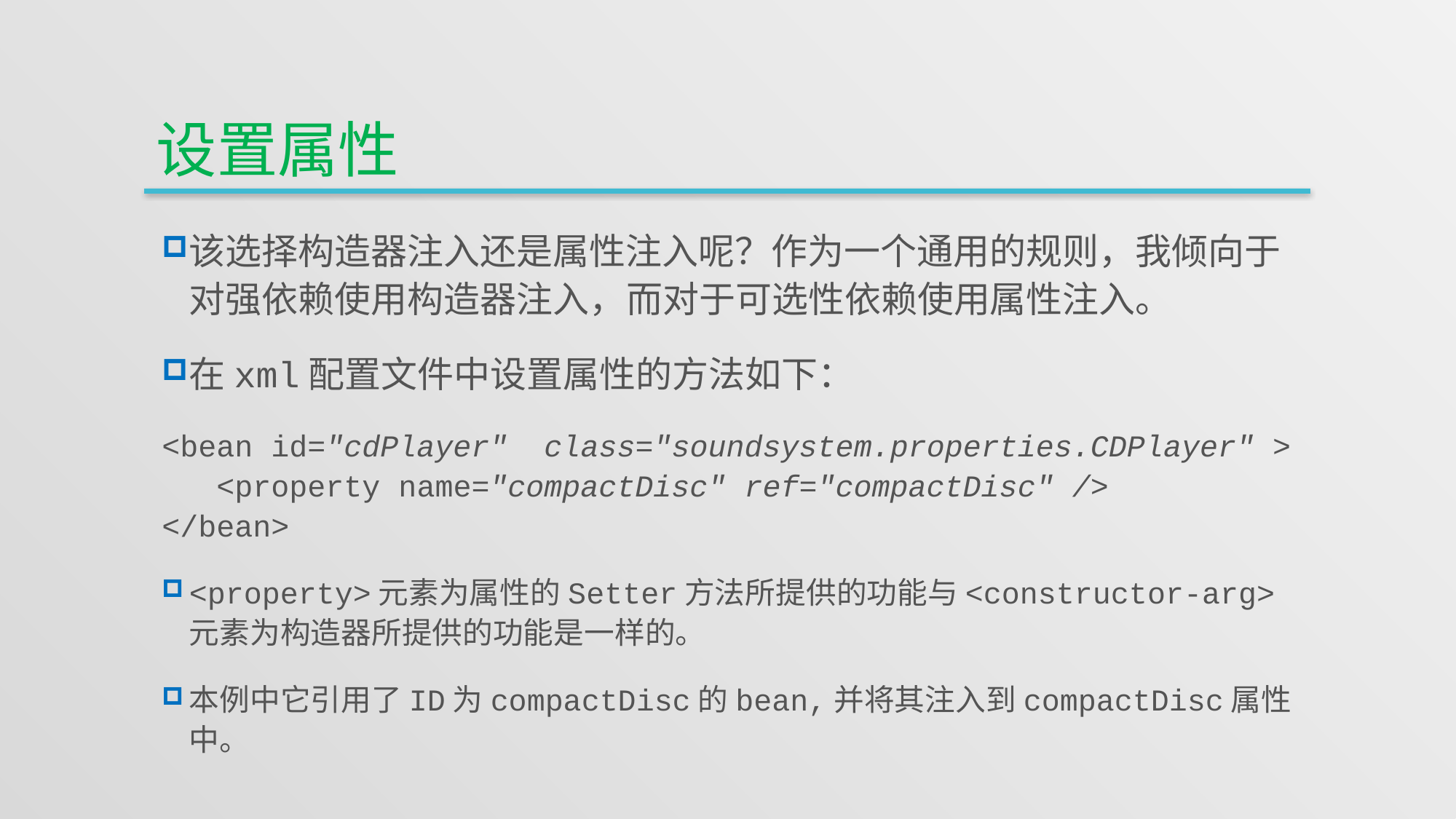

# 设置属性
该选择构造器注入还是属性注入呢？作为一个通用的规则，我倾向于对强依赖使用构造器注入，而对于可选性依赖使用属性注入。
在xml配置文件中设置属性的方法如下：
<bean id="cdPlayer"  class="soundsystem.properties.CDPlayer" >
   <property name="compactDisc" ref="compactDisc" />
</bean>
<property>元素为属性的Setter方法所提供的功能与<constructor-arg>元素为构造器所提供的功能是一样的。
本例中它引用了ID为compactDisc的bean,并将其注入到compactDisc属性中。